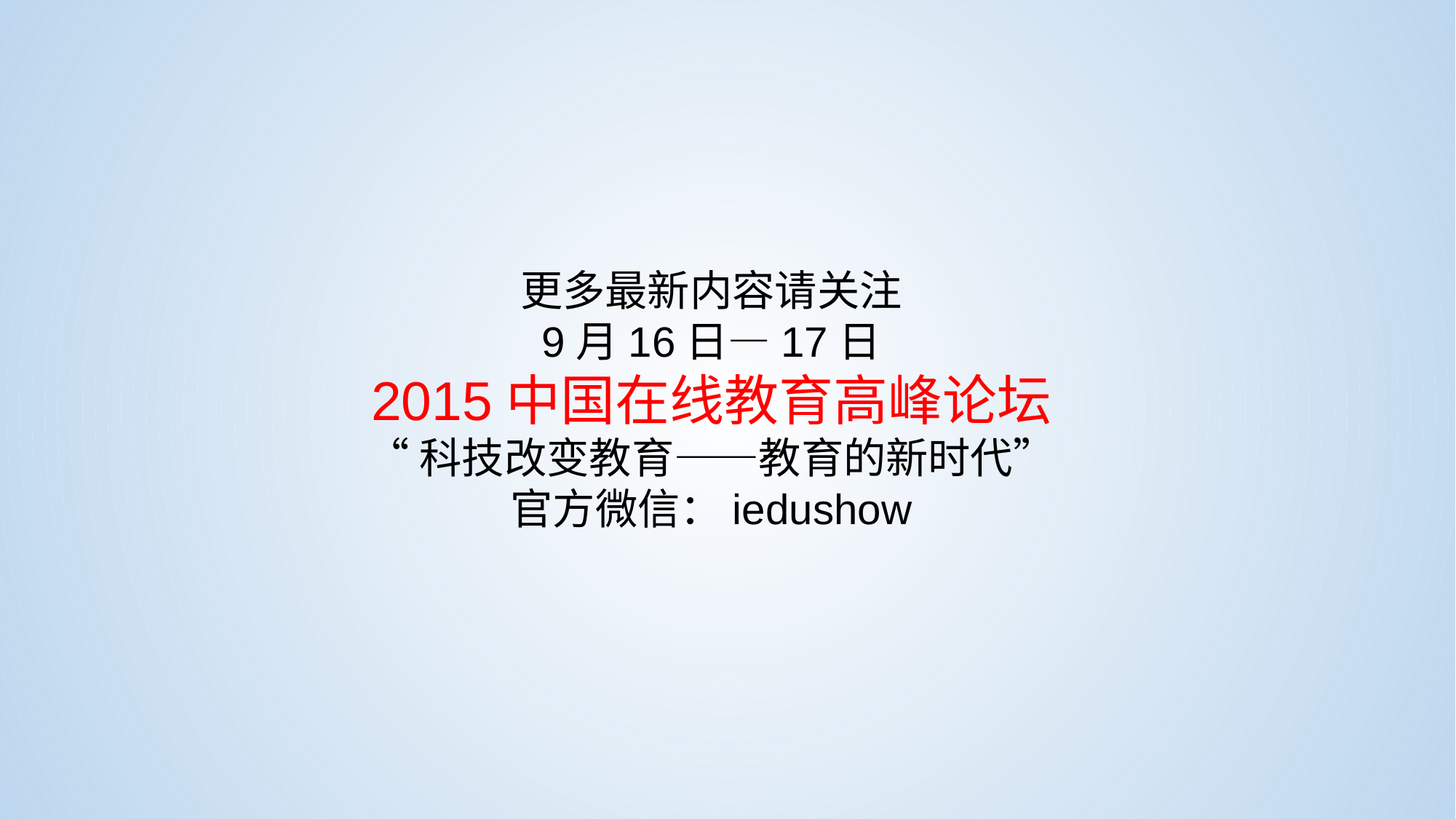

更多最新内容请关注
9月16日—17日
2015中国在线教育高峰论坛
“科技改变教育——教育的新时代”
官方微信：iedushow